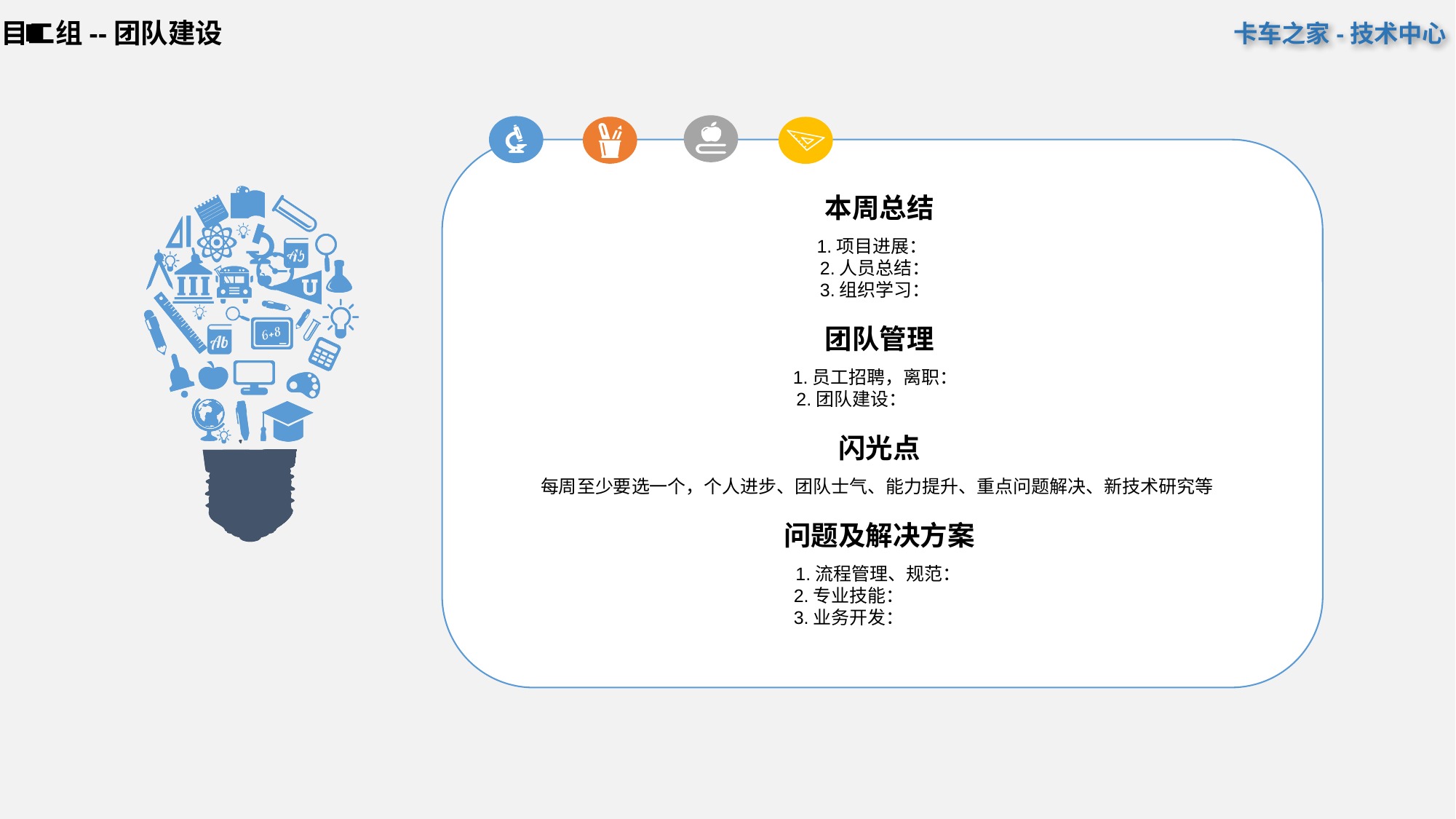

项目二组--团队建设
 本周总结
 1.项目进展：
 2.人员总结：
 3.组织学习：
 团队管理
 1.员工招聘，离职：
 2.团队建设：
 闪光点
 每周至少要选一个，个人进步、团队士气、能力提升、重点问题解决、新技术研究等
 问题及解决方案
  1.流程管理、规范：
 2.专业技能：
 3.业务开发：